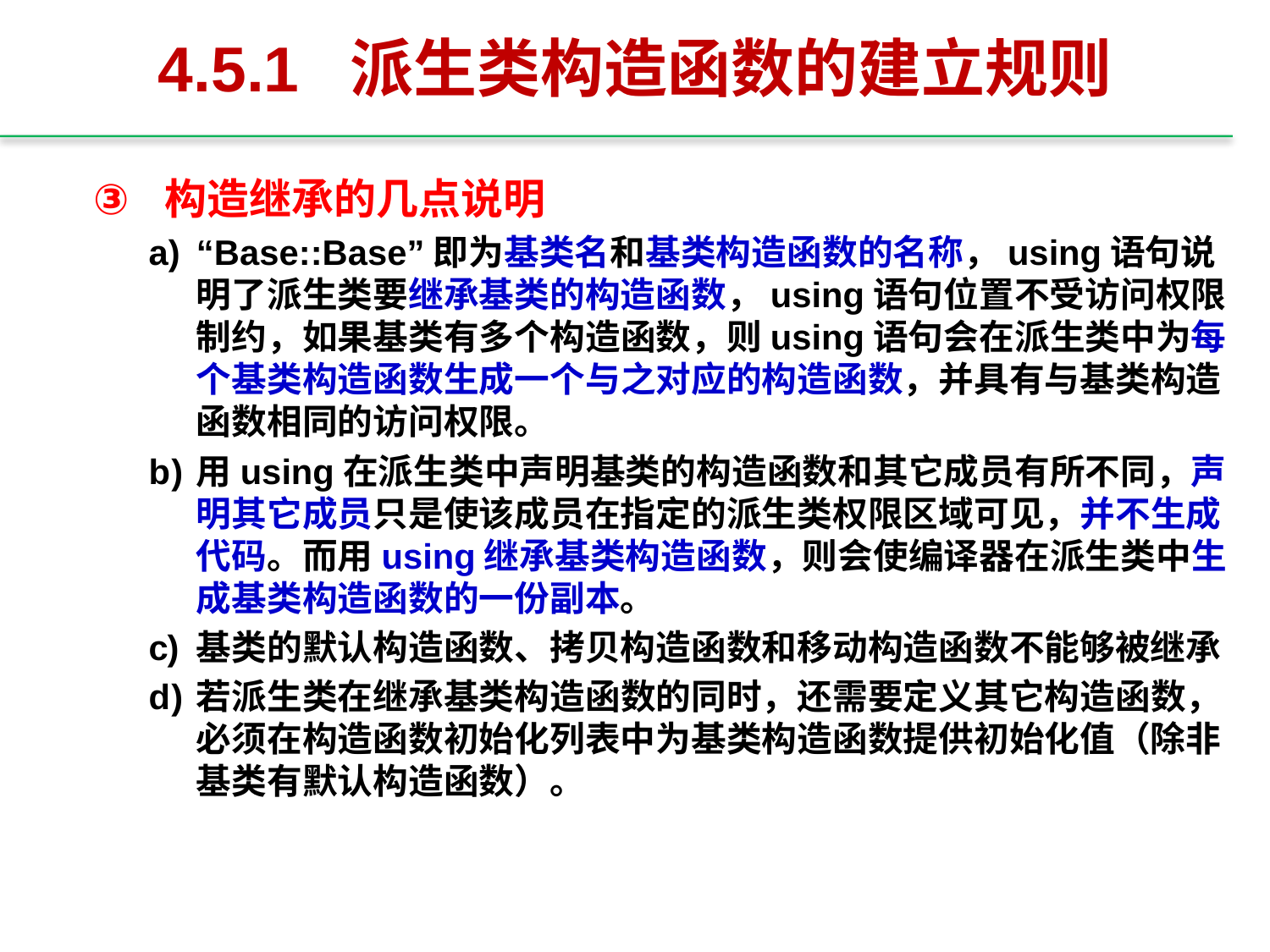

# 4.5.1  派生类构造函数的建立规则
构造继承的几点说明
“Base::Base”即为基类名和基类构造函数的名称，using语句说明了派生类要继承基类的构造函数，using语句位置不受访问权限制约，如果基类有多个构造函数，则using语句会在派生类中为每个基类构造函数生成一个与之对应的构造函数，并具有与基类构造函数相同的访问权限。
用using在派生类中声明基类的构造函数和其它成员有所不同，声明其它成员只是使该成员在指定的派生类权限区域可见，并不生成代码。而用using继承基类构造函数，则会使编译器在派生类中生成基类构造函数的一份副本。
基类的默认构造函数、拷贝构造函数和移动构造函数不能够被继承
若派生类在继承基类构造函数的同时，还需要定义其它构造函数，必须在构造函数初始化列表中为基类构造函数提供初始化值（除非基类有默认构造函数）。